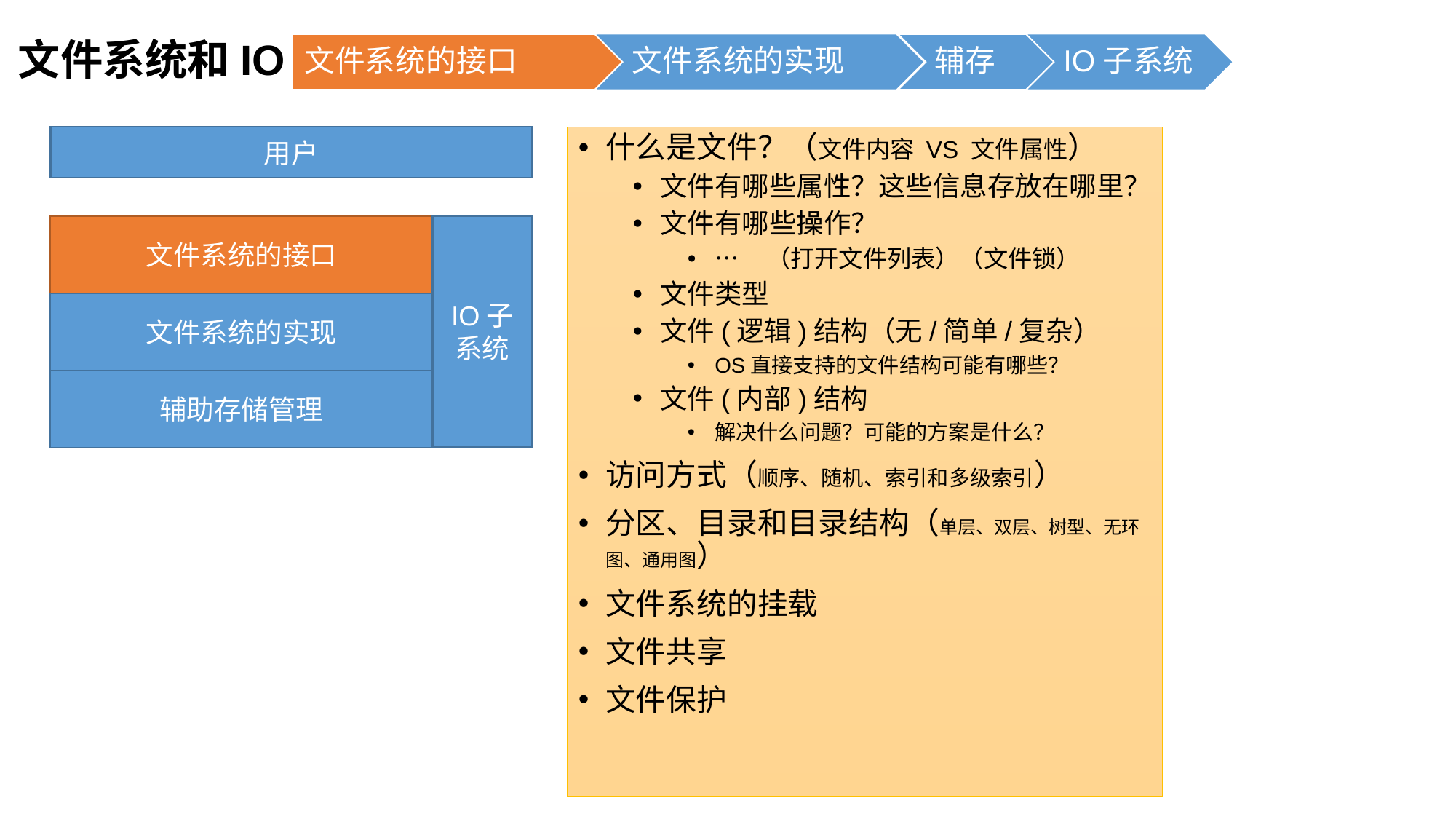

文件系统和IO
文件系统的接口
文件系统的实现
辅存
IO子系统
用户
什么是文件？（文件内容 VS 文件属性）
文件有哪些属性？这些信息存放在哪里？
文件有哪些操作？
…    （打开文件列表）（文件锁）
文件类型
文件(逻辑)结构（无/简单/复杂）
OS直接支持的文件结构可能有哪些？
文件(内部)结构
解决什么问题？可能的方案是什么？
访问方式（顺序、随机、索引和多级索引）
分区、目录和目录结构（单层、双层、树型、无环图、通用图）
文件系统的挂载
文件共享
文件保护
文件系统的接口
IO子系统
文件系统的实现
辅助存储管理